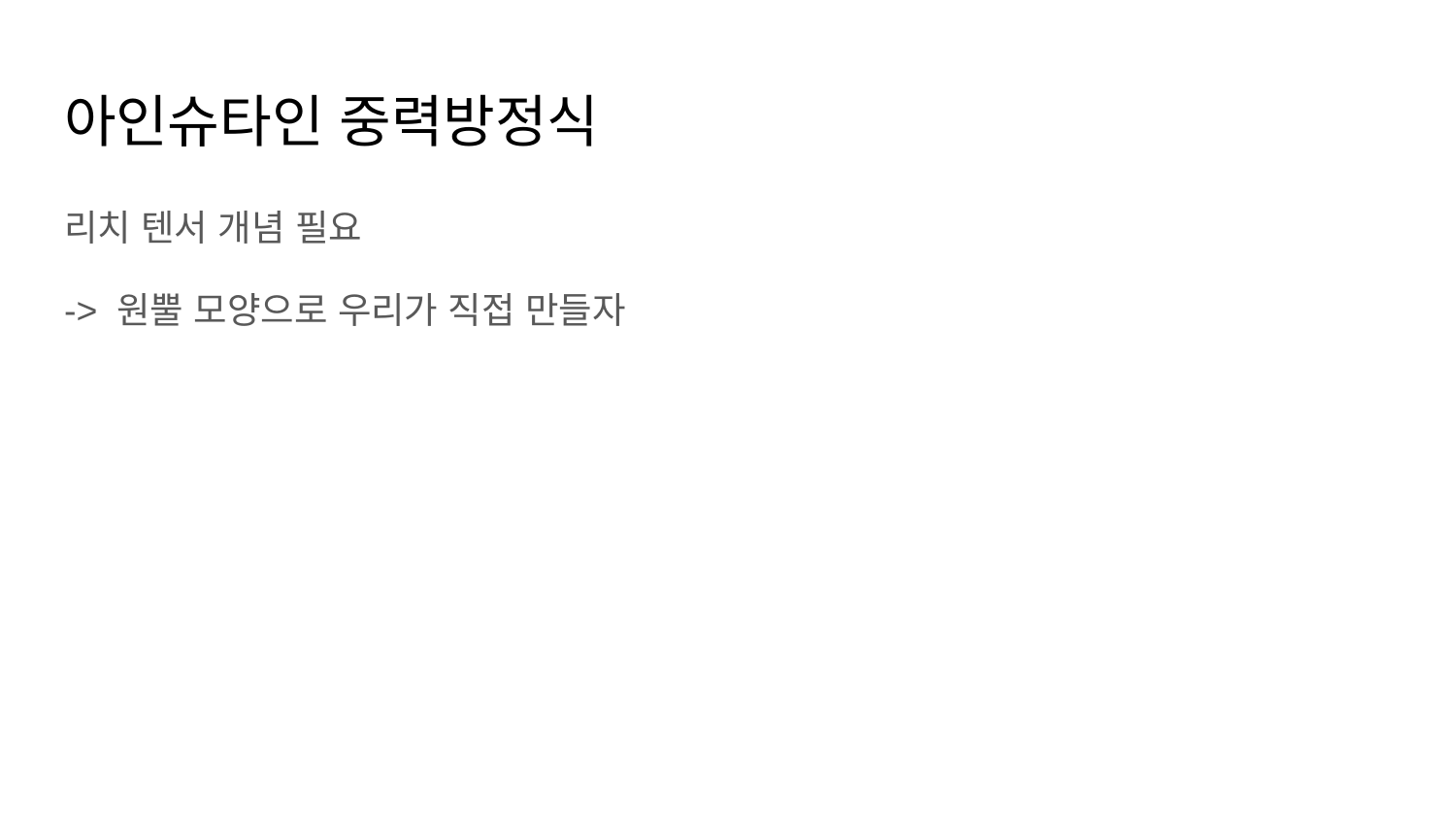

# 아인슈타인 중력방정식
리치 텐서 개념 필요
-> 원뿔 모양으로 우리가 직접 만들자